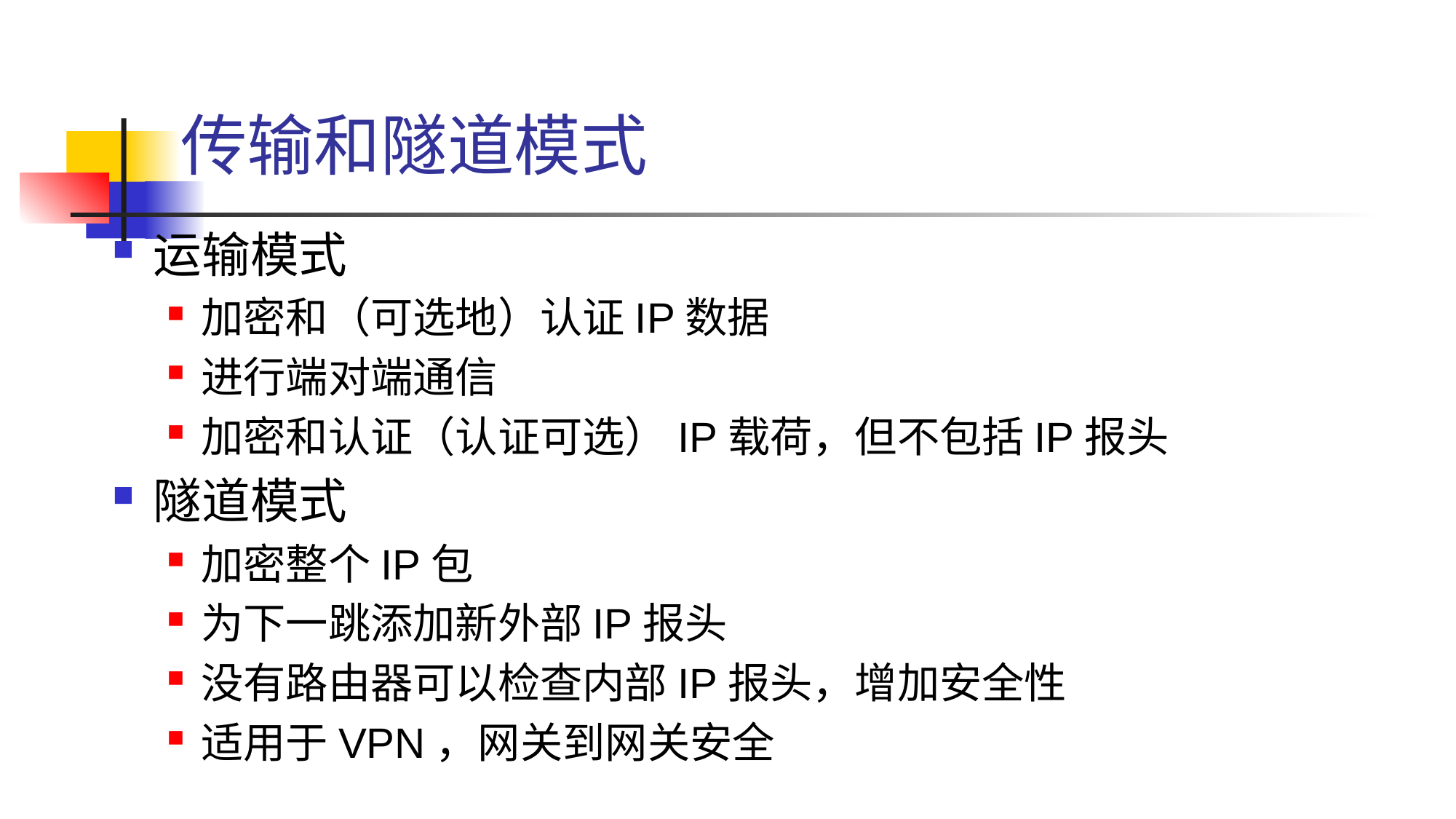

# 传输和隧道模式
运输模式
加密和（可选地）认证IP数据
进行端对端通信
加密和认证（认证可选）IP载荷，但不包括IP报头
隧道模式
加密整个IP包
为下一跳添加新外部IP报头
没有路由器可以检查内部IP报头，增加安全性
适用于VPN，网关到网关安全